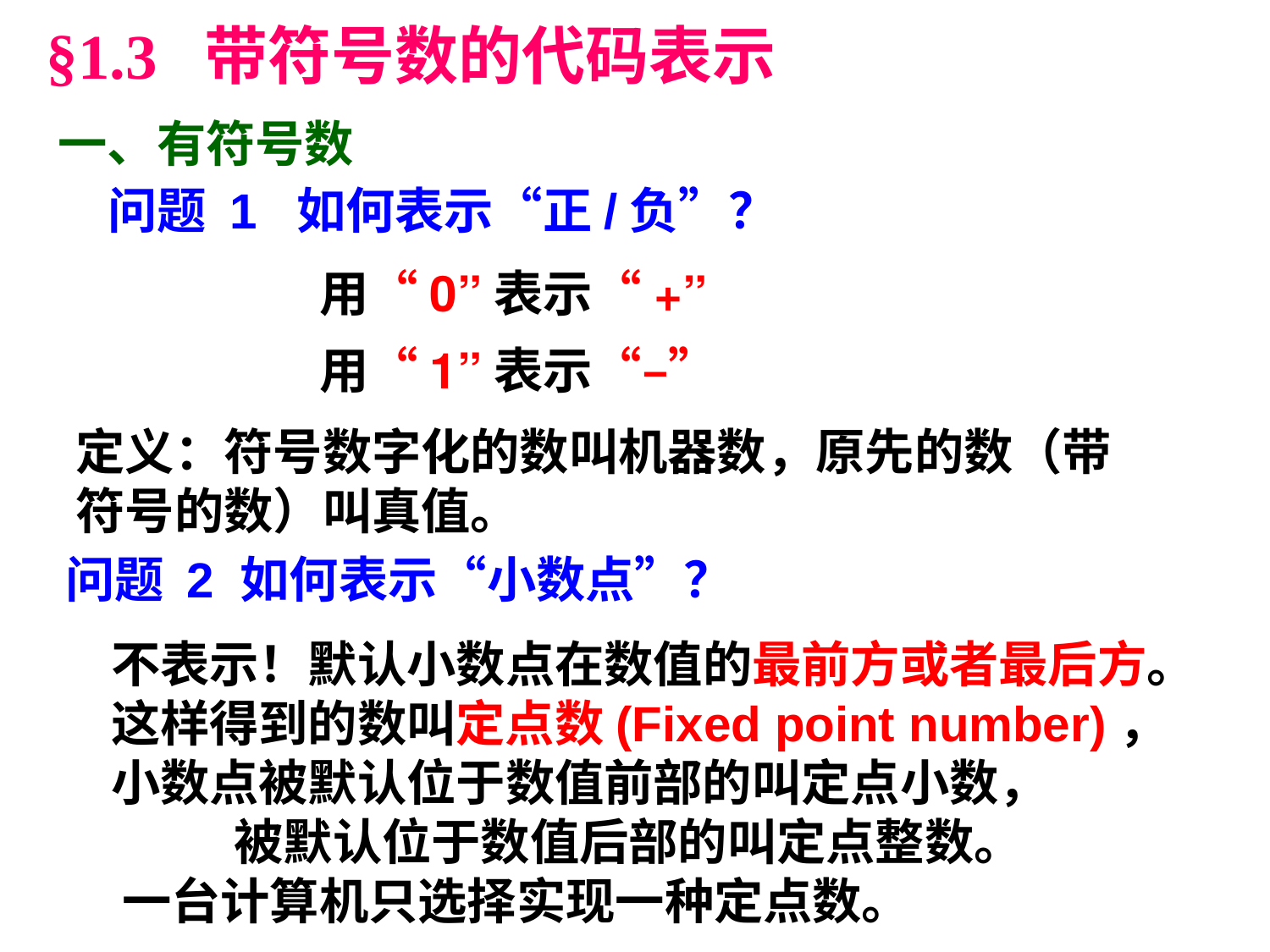

§1.3  带符号数的代码表示
一、有符号数
问题 1  如何表示“正/负”？
用“0”表示“+”
用“1”表示“–”
定义：符号数字化的数叫机器数，原先的数（带符号的数）叫真值。
问题 2 如何表示“小数点”？
   不表示！默认小数点在数值的最前方或者最后方。
   这样得到的数叫定点数(Fixed point number)，
   小数点被默认位于数值前部的叫定点小数，
              被默认位于数值后部的叫定点整数。
    一台计算机只选择实现一种定点数。